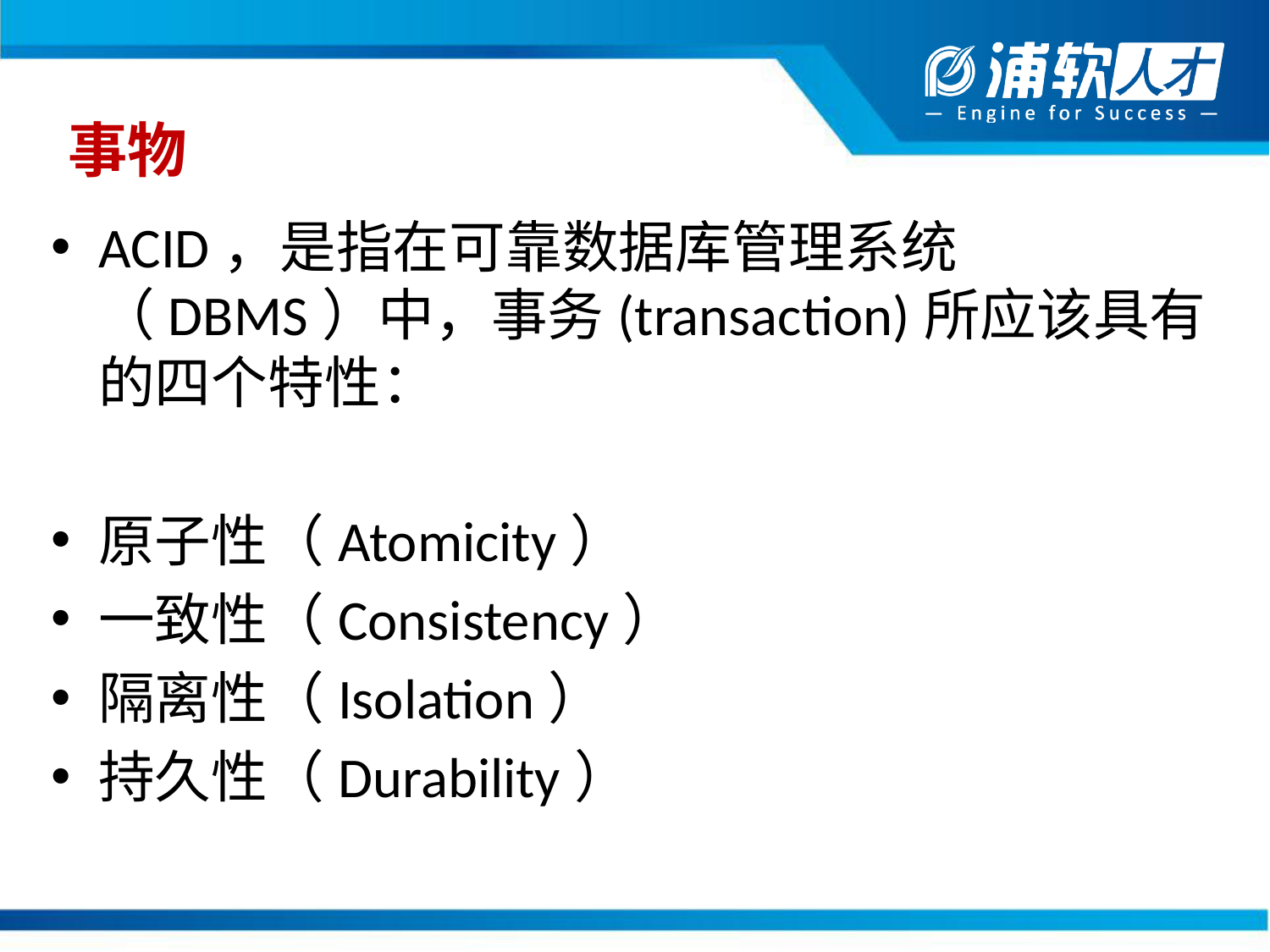

# 事物

ACID，是指在可靠数据库管理系统（DBMS）中，事务(transaction)所应该具有的四个特性：

原子性（Atomicity）
一致性（Consistency）
隔离性（Isolation）
持久性（Durability）